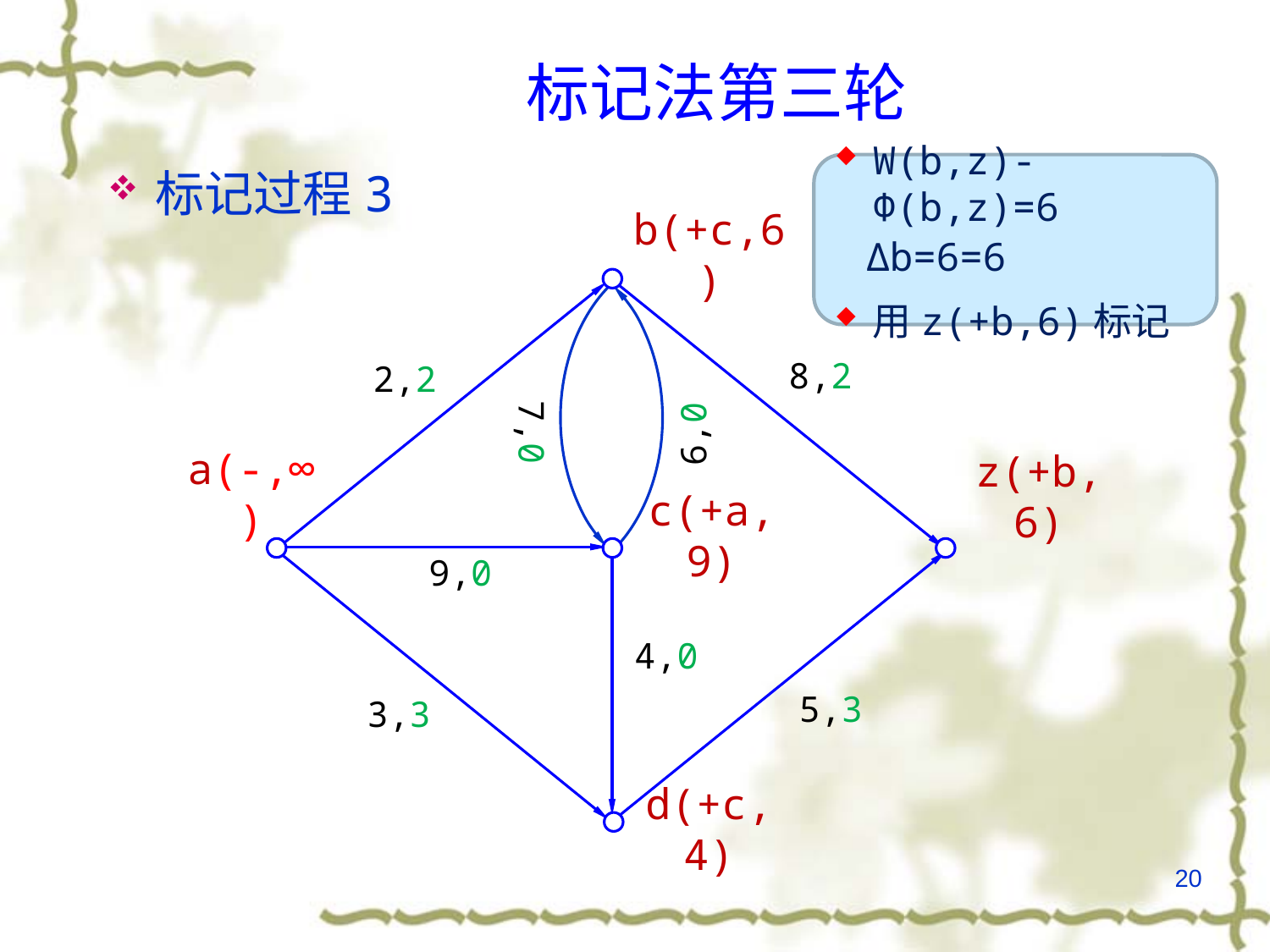

# 标记法第三轮
W(b,z)-Φ(b,z)=6
Δb=6=6
用z(+b,6)标记
标记过程3
b(+c,6)

8,2
2,2
7,0
6,0
a(-,∞)
z(+b,6)
c(+a,9)
9,0

4,0
5,3
3,3
d(+c,4)

20